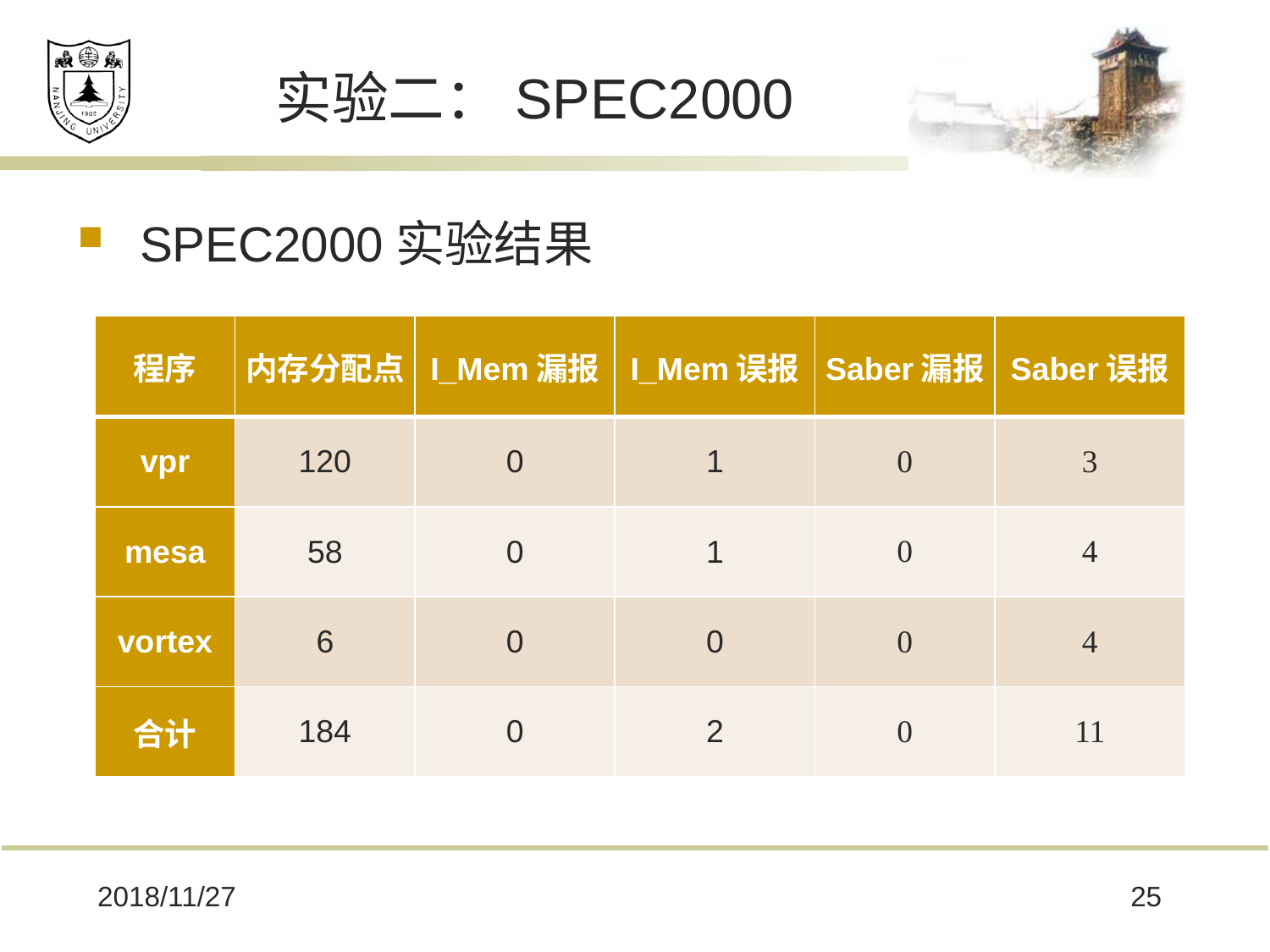

# 实验二：SPEC2000
SPEC2000实验结果

| 程序 | 内存分配点 | I\_Mem漏报 | I\_Mem误报 | Saber漏报 | Saber误报 |
| --- | --- | --- | --- | --- | --- |
| vpr | 120 | 0 | 1 | 0 | 3 |
| mesa | 58 | 0 | 1 | 0 | 4 |
| vortex | 6 | 0 | 0 | 0 | 4 |
| 合计 | 184 | 0 | 2 | 0 | 11 |
2018/11/27
25